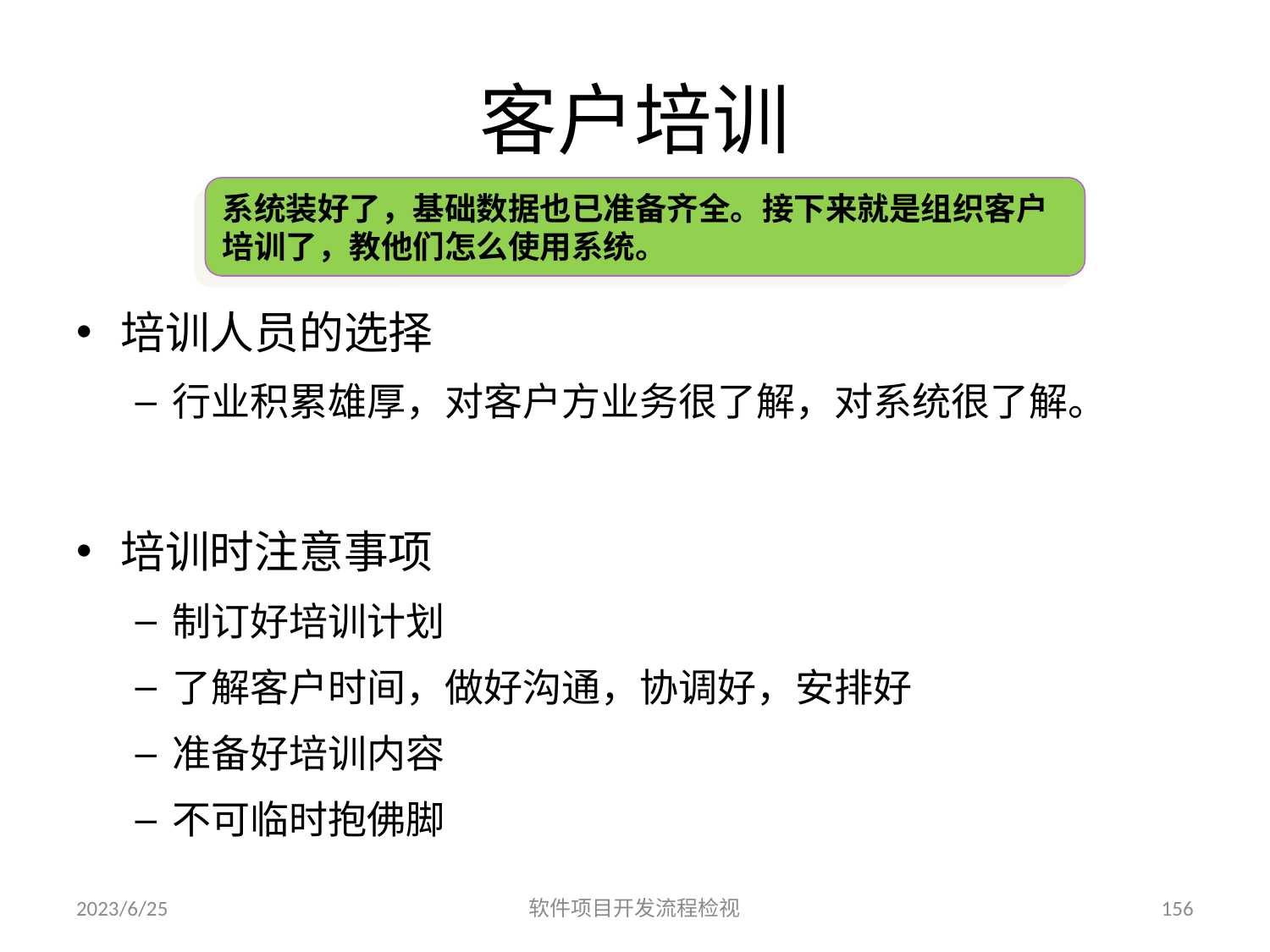

# 客户培训
系统装好了，基础数据也已准备齐全。接下来就是组织客户培训了，教他们怎么使用系统。

培训人员的选择
行业积累雄厚，对客户方业务很了解，对系统很了解。

培训时注意事项
制订好培训计划
了解客户时间，做好沟通，协调好，安排好
准备好培训内容
不可临时抱佛脚

2023/6/25
软件项目开发流程检视
156